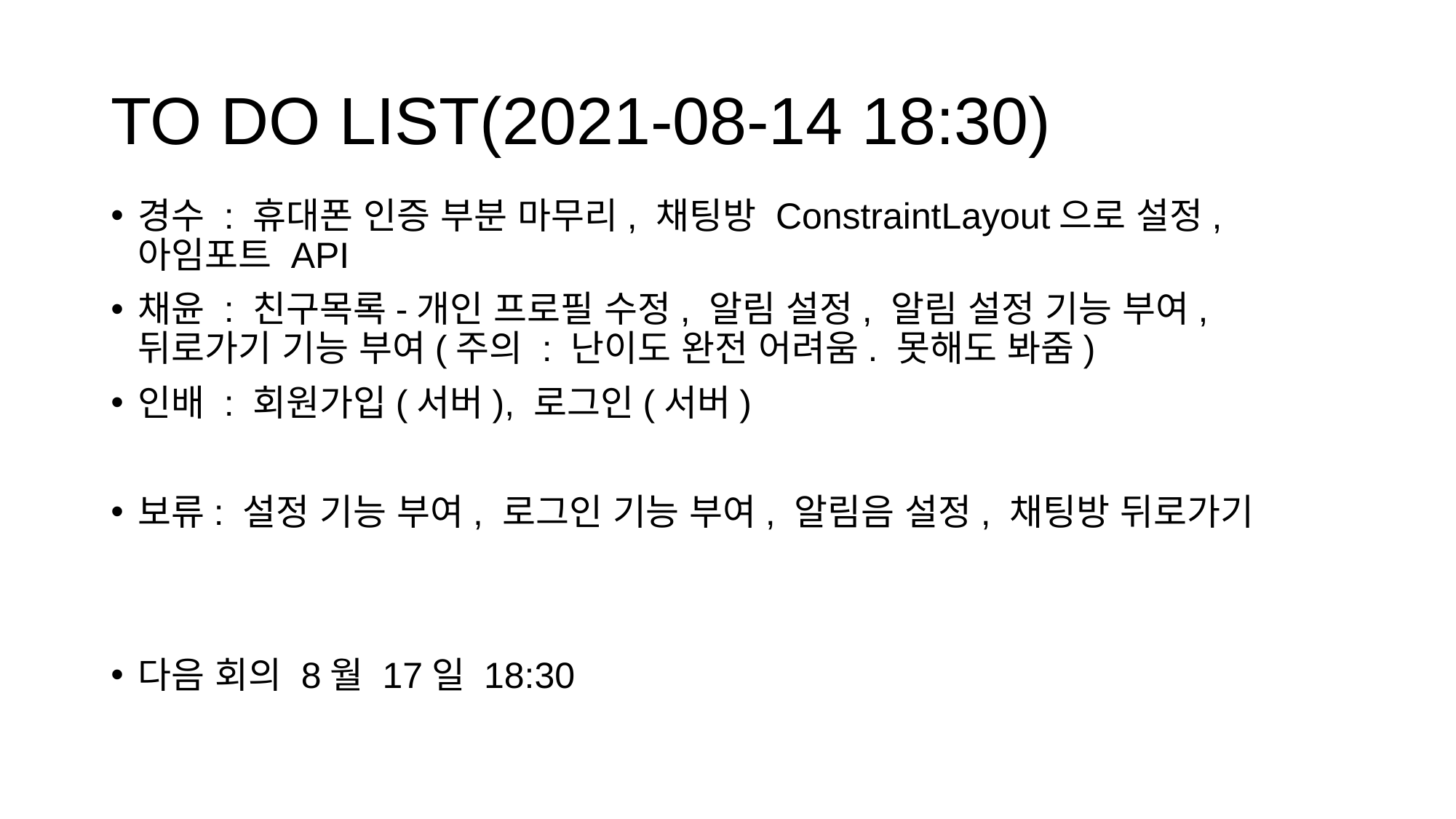

# TO DO LIST(2021-08-14 18:30)
경수 : 휴대폰 인증 부분 마무리, 채팅방 ConstraintLayout으로 설정, 아임포트 API
채윤 : 친구목록-개인 프로필 수정, 알림 설정, 알림 설정 기능 부여, 뒤로가기 기능 부여(주의 : 난이도 완전 어려움. 못해도 봐줌)
인배 : 회원가입(서버), 로그인(서버)

보류: 설정 기능 부여, 로그인 기능 부여, 알림음 설정, 채팅방 뒤로가기

다음 회의 8월 17일 18:30